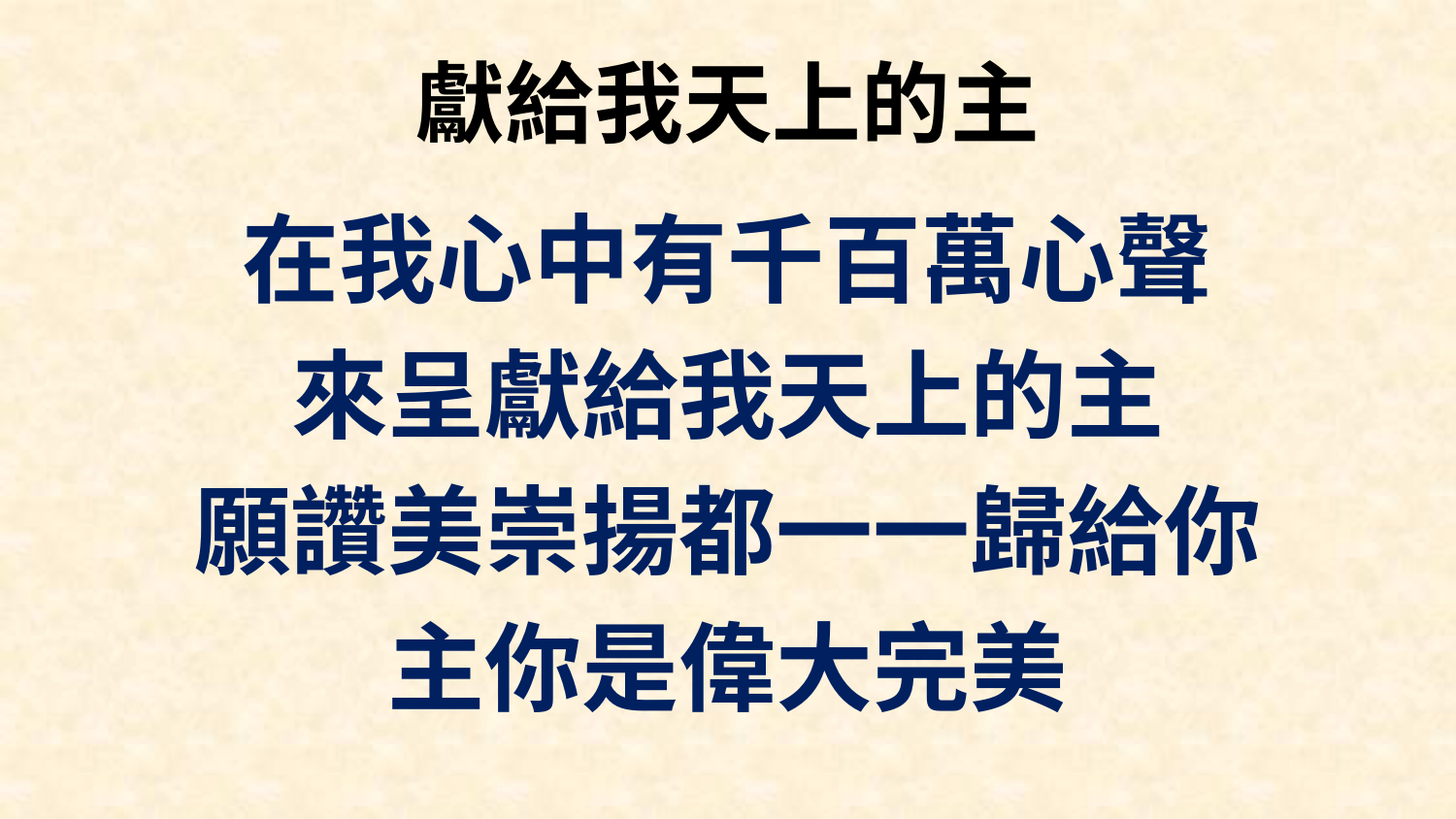

# 獻給我天上的主
在我心中有千百萬心聲
來呈獻給我天上的主
願讚美崇揚都一一歸給你
主你是偉大完美